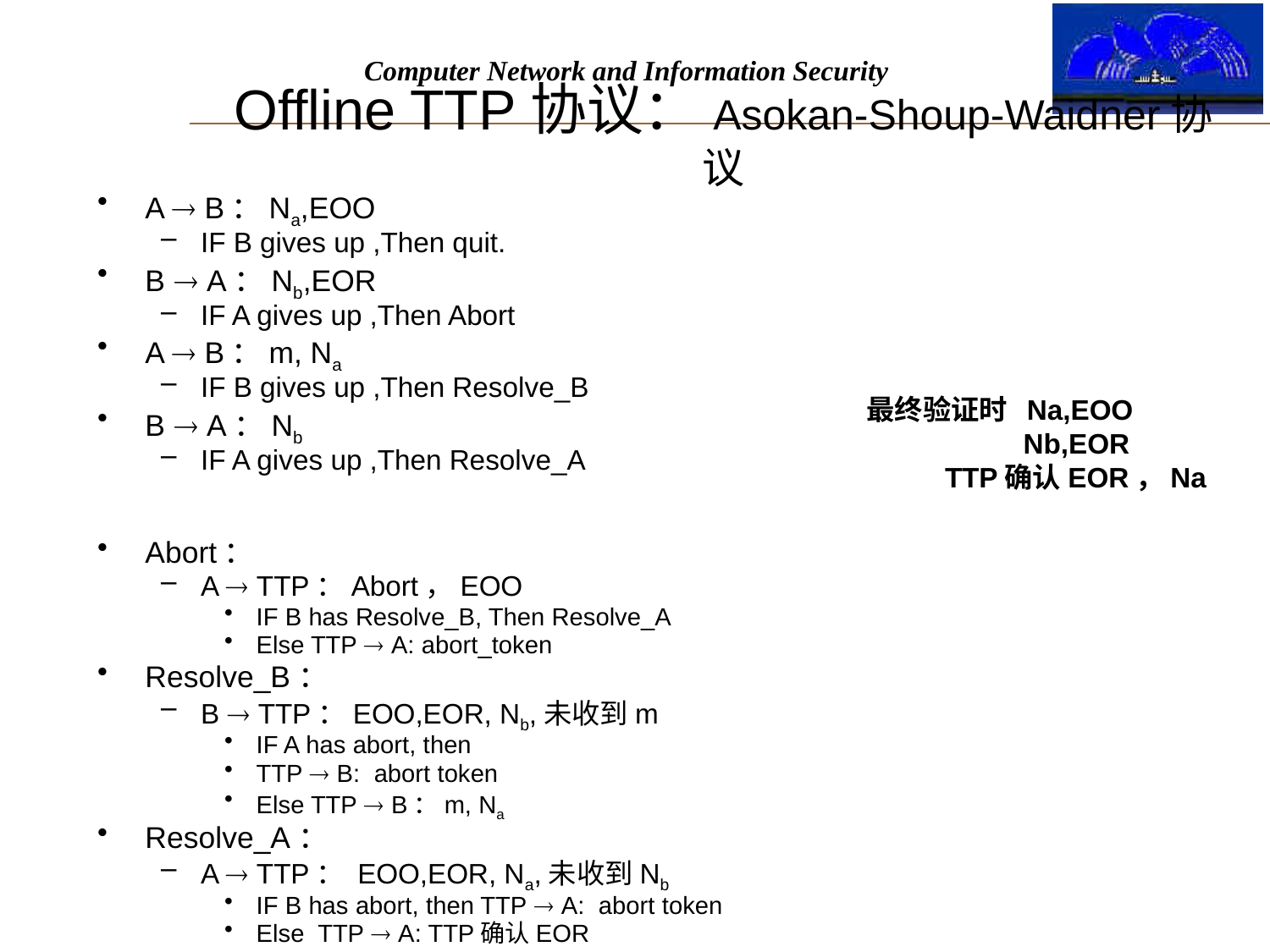

# Offline TTP协议：Asokan-Shoup-Waidner协议
A → B：Na,EOO
IF B gives up ,Then quit.
B → A：Nb,EOR
IF A gives up ,Then Abort
A → B：m, Na
IF B gives up ,Then Resolve_B
B → A：Nb
IF A gives up ,Then Resolve_A

Abort：
A → TTP：Abort，EOO
IF B has Resolve_B, Then Resolve_A
Else TTP → A: abort_token
Resolve_B：
B → TTP：EOO,EOR, Nb,未收到m
IF A has abort, then
TTP → B:  abort token
Else TTP → B：m, Na
Resolve_A：
A → TTP： EOO,EOR, Na,未收到Nb
IF B has abort, then TTP → A:  abort token
Else  TTP → A: TTP确认EOR
最终验证时  Na,EOO
                    Nb,EOR
          TTP确认EOR，Na